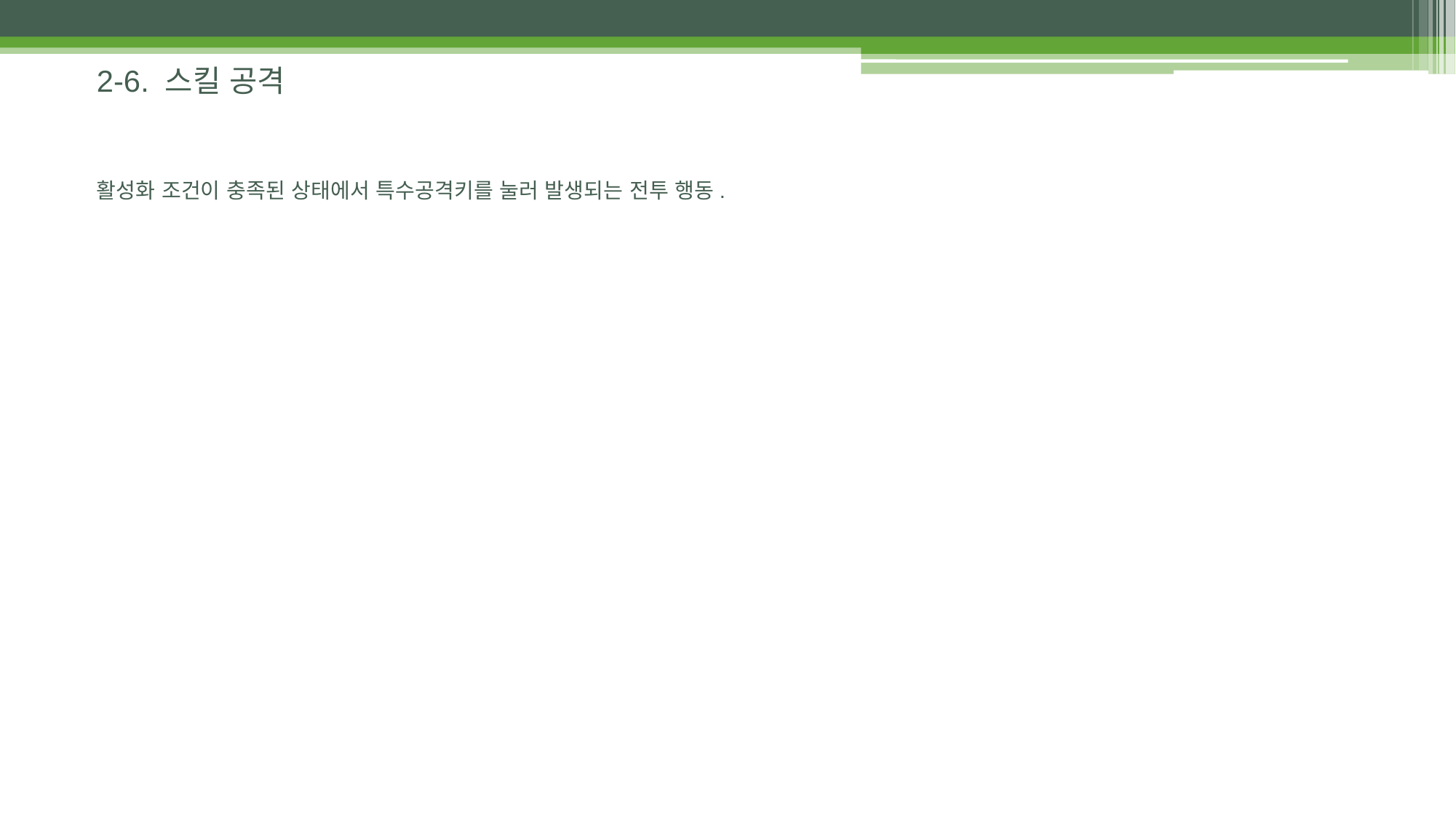

# 2-6. 스킬 공격
활성화 조건이 충족된 상태에서 특수공격키를 눌러 발생되는 전투 행동.